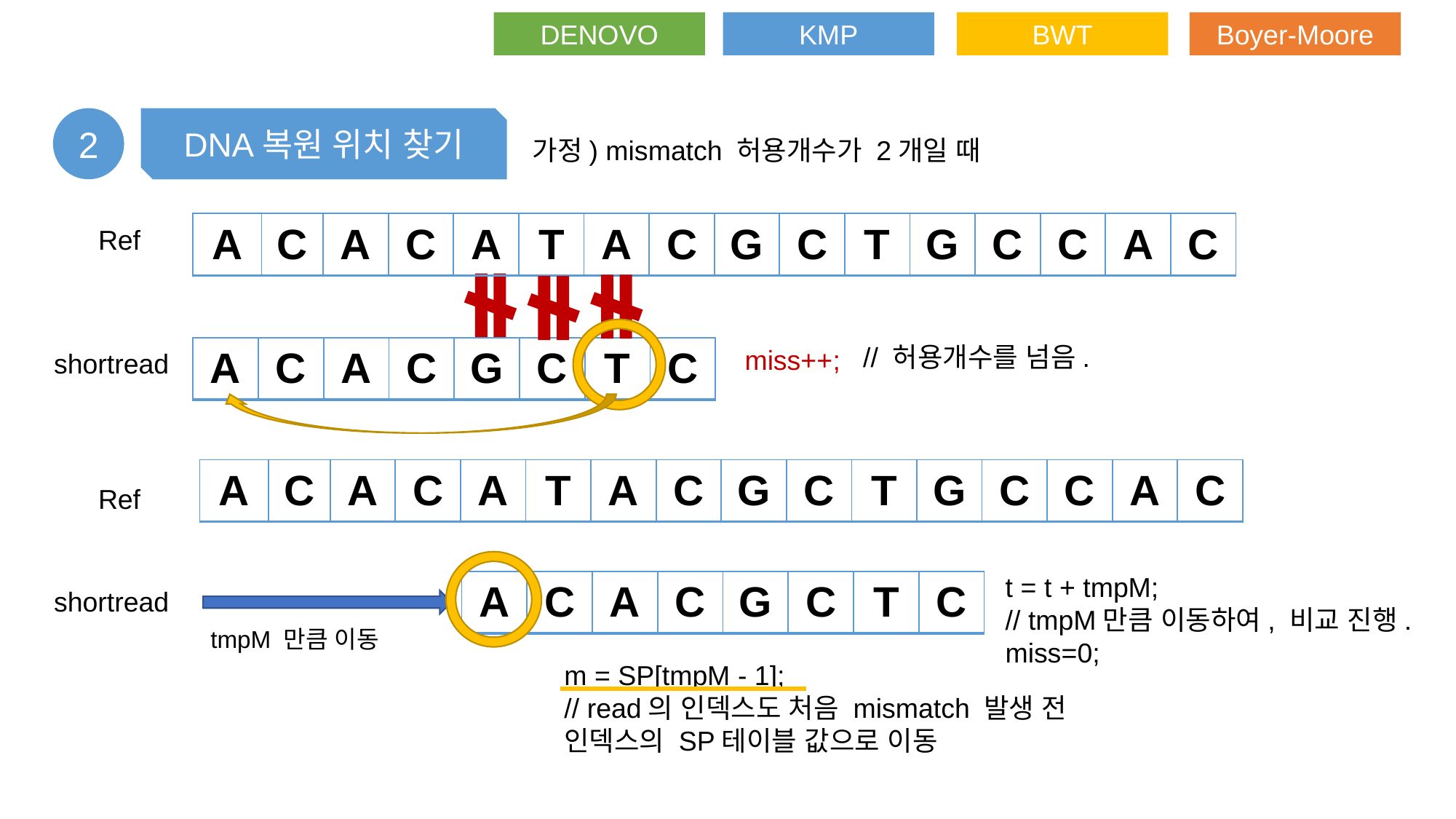

DENOVO
KMP
BWT
Boyer-Moore
2
DNA복원 위치 찾기
가정) mismatch 허용개수가 2개일 때
| A | C | A | C | A | T | A | C | G | C | T | G | C | C | A | C |
| --- | --- | --- | --- | --- | --- | --- | --- | --- | --- | --- | --- | --- | --- | --- | --- |
Ref

// 허용개수를 넘음.
| A | C | A | C | G | C | T | C |
| --- | --- | --- | --- | --- | --- | --- | --- |
miss++;
shortread

| A | C | A | C | A | T | A | C | G | C | T | G | C | C | A | C |
| --- | --- | --- | --- | --- | --- | --- | --- | --- | --- | --- | --- | --- | --- | --- | --- |
Ref

t = t + tmpM;
// tmpM만큼 이동하여, 비교 진행.
miss=0;
| A | C | A | C | G | C | T | C |
| --- | --- | --- | --- | --- | --- | --- | --- |
shortread

tmpM 만큼 이동
m = SP[tmpM - 1];
// read의 인덱스도 처음 mismatch 발생 전 인덱스의 SP테이블 값으로 이동